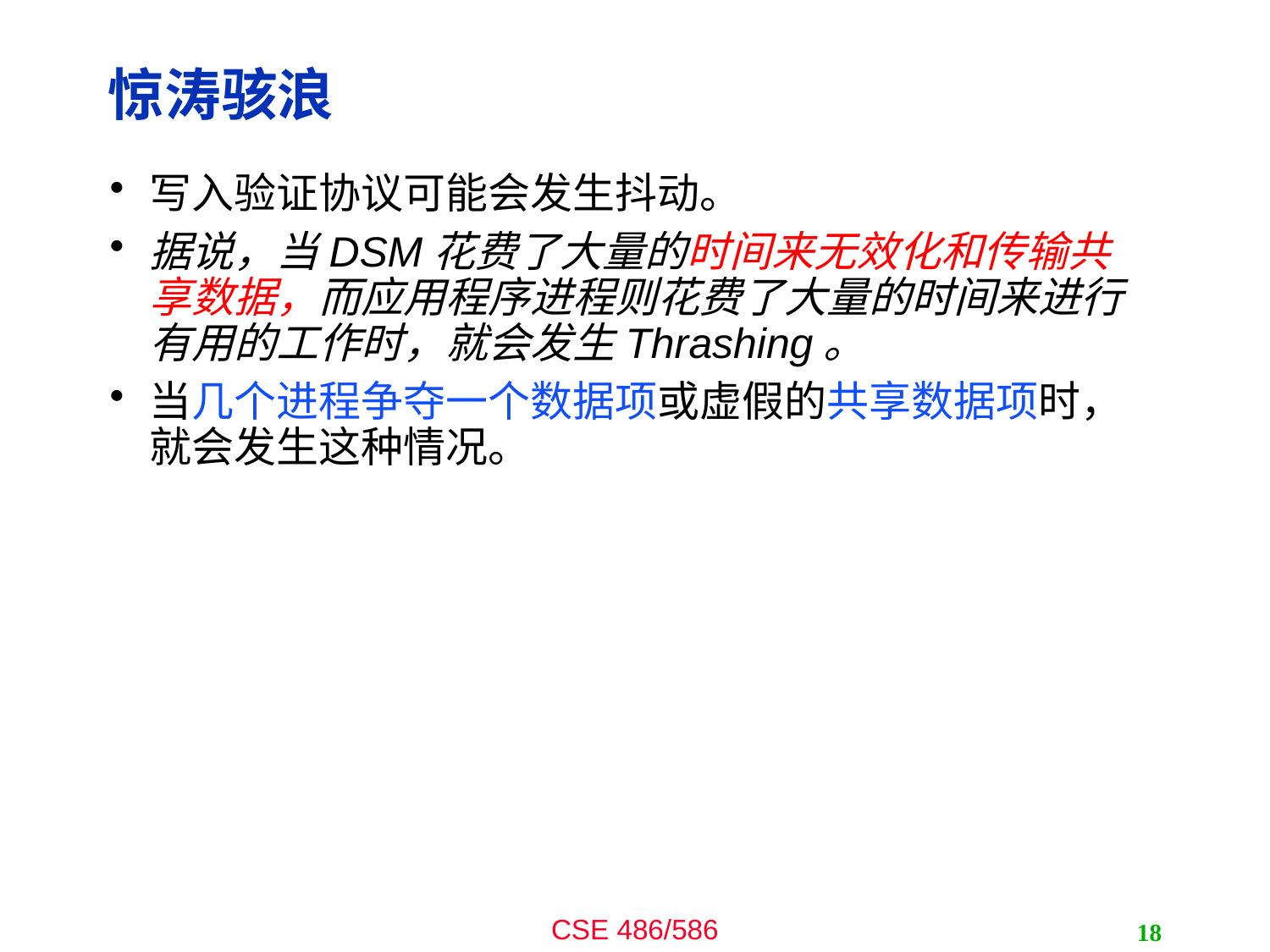

# 惊涛骇浪
写入验证协议可能会发生抖动。
据说，当DSM花费了大量的时间来无效化和传输共享数据，而应用程序进程则花费了大量的时间来进行有用的工作时，就会发生Thrashing。
当几个进程争夺一个数据项或虚假的共享数据项时，就会发生这种情况。
18